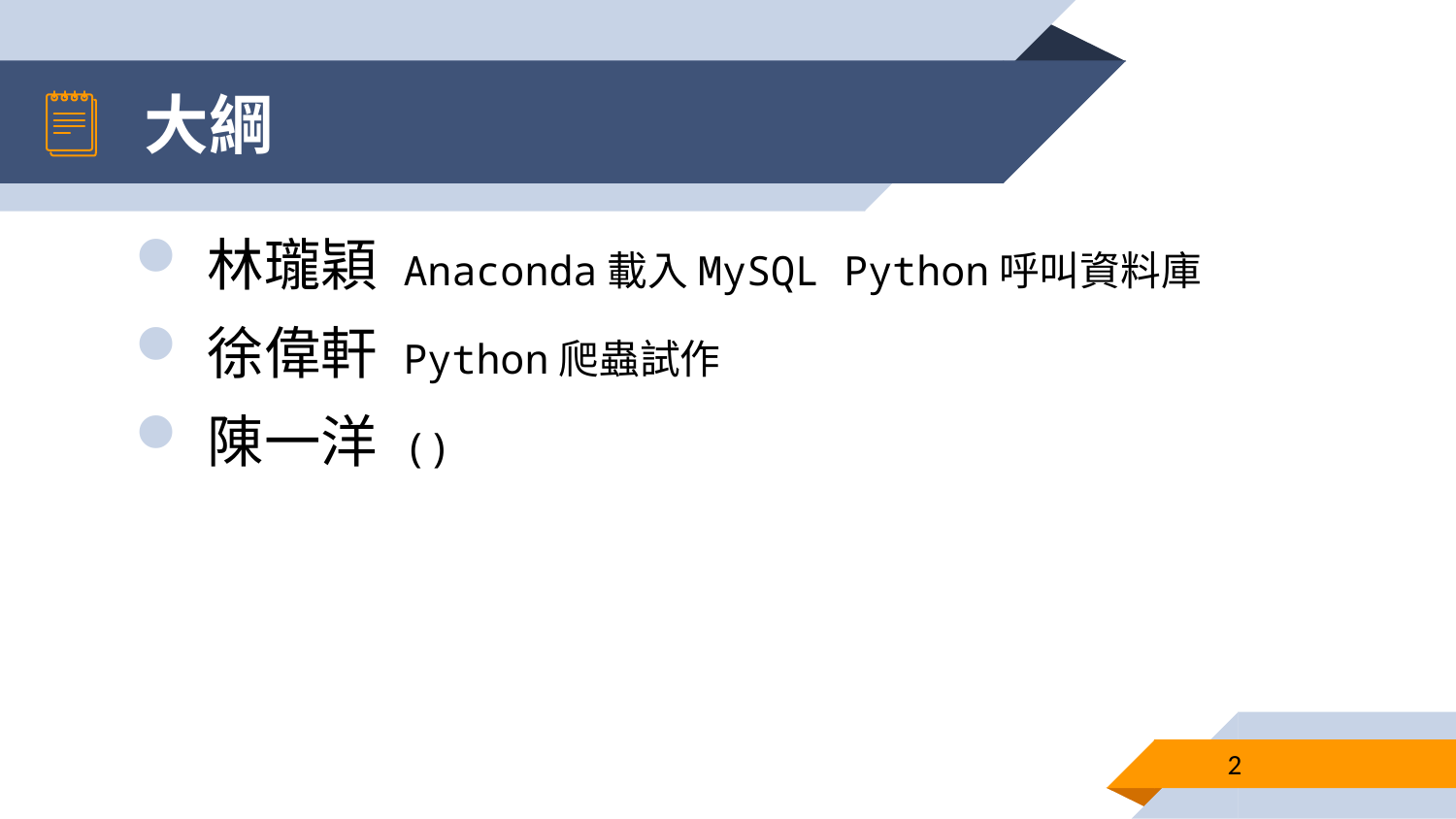

# 大綱

林瓏穎 Anaconda載入MySQL Python呼叫資料庫
徐偉軒 Python爬蟲試作
陳一洋 ()
2